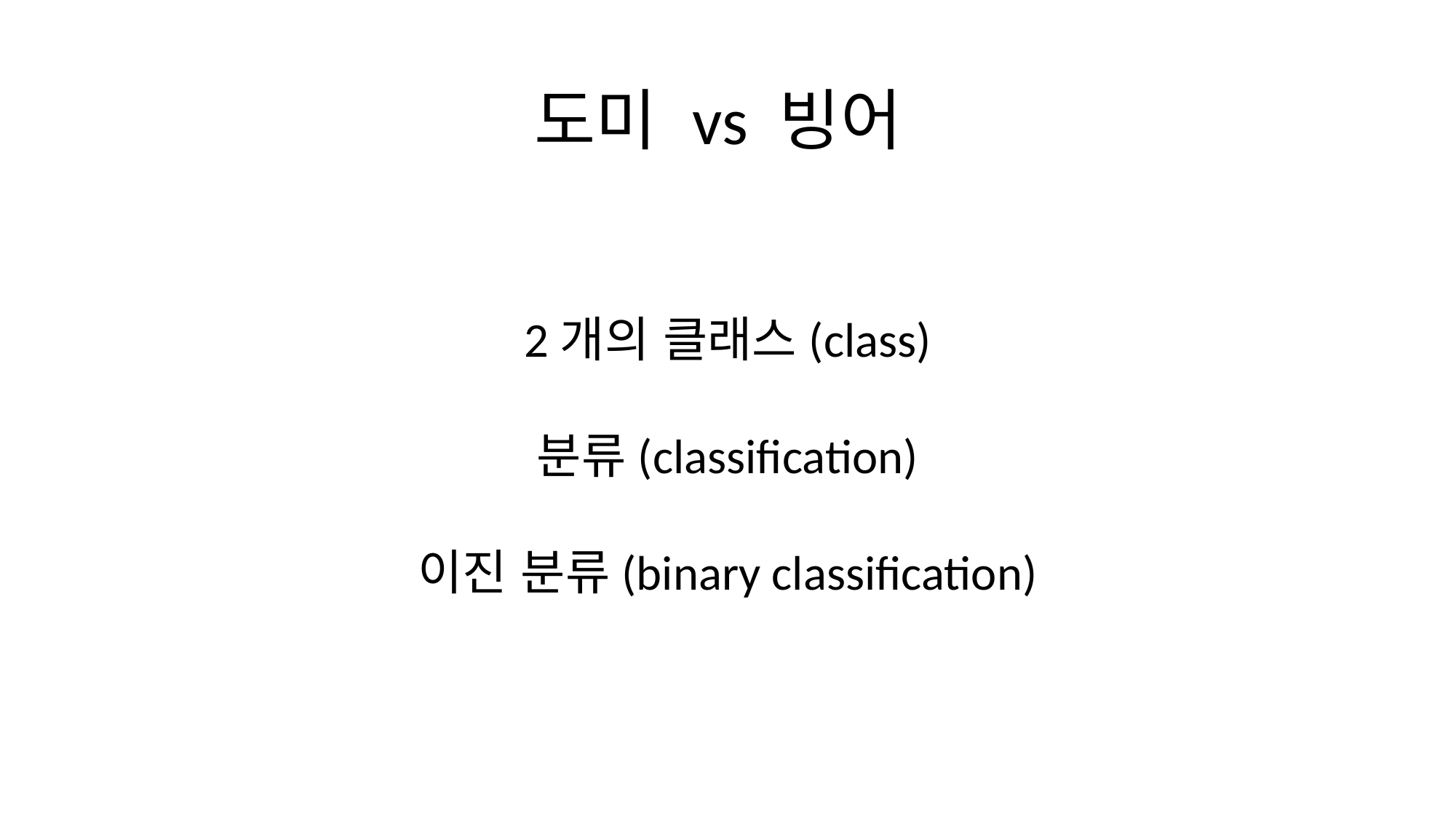

# 도미 vs 빙어
2개의 클래스(class)

분류(classification)

이진 분류(binary classification)